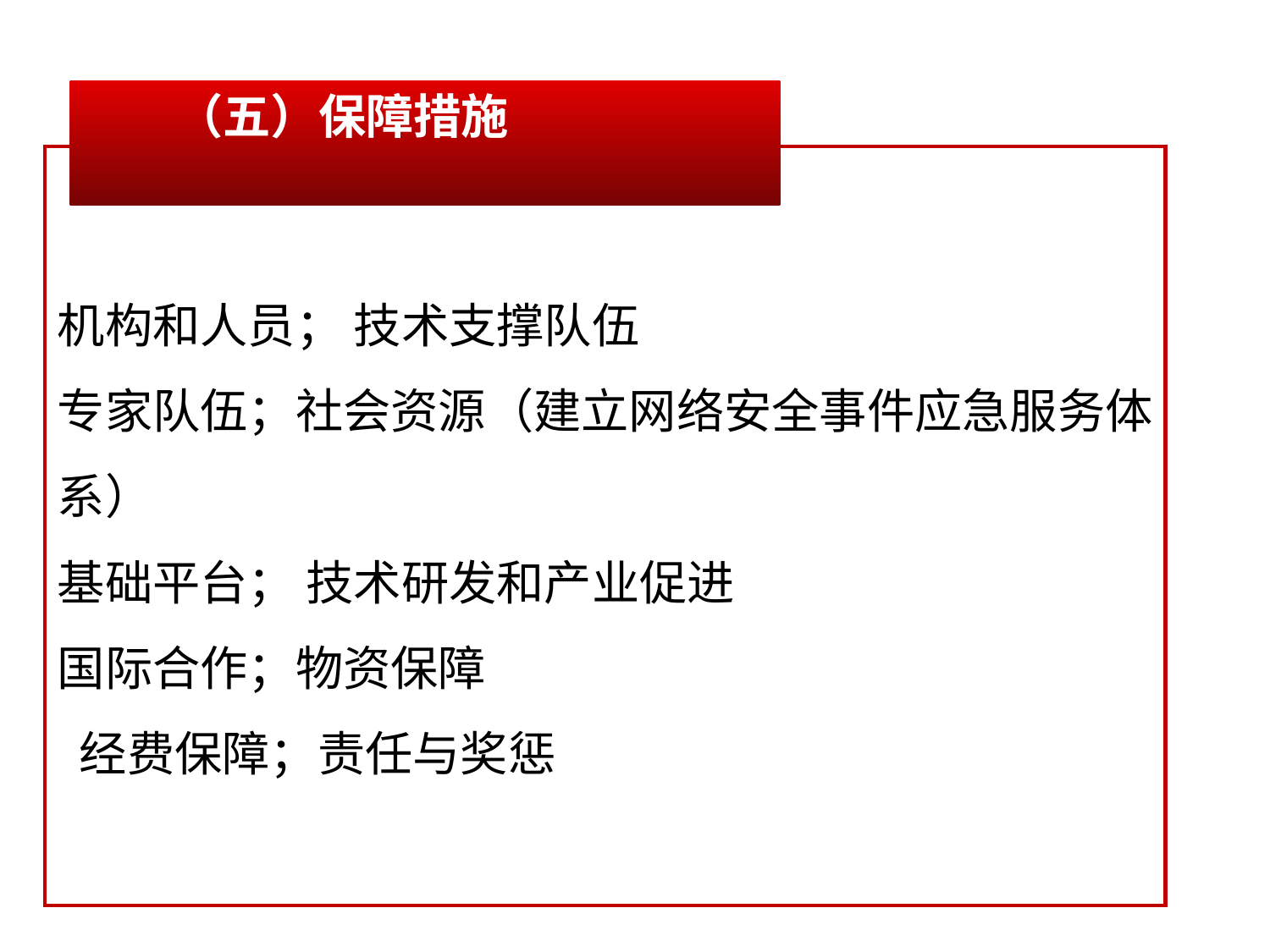

（五）保障措施

机构和人员； 技术支撑队伍
专家队伍；社会资源（建立网络安全事件应急服务体系）
基础平台； 技术研发和产业促进
国际合作；物资保障
 经费保障；责任与奖惩